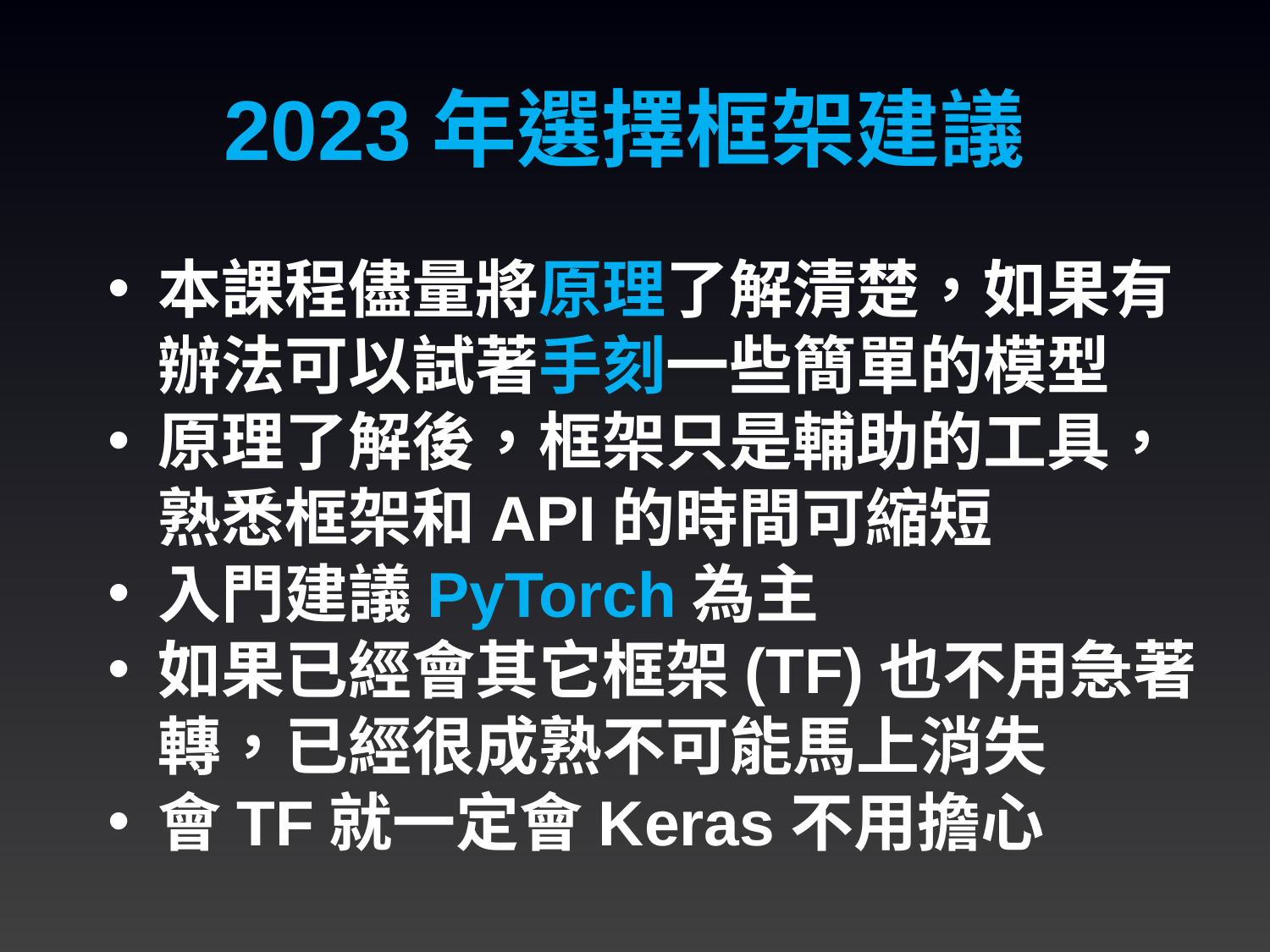

2023年選擇框架建議
本課程儘量將原理了解清楚，如果有辦法可以試著手刻一些簡單的模型
原理了解後，框架只是輔助的工具，熟悉框架和API的時間可縮短
入門建議PyTorch為主
如果已經會其它框架(TF)也不用急著轉，已經很成熟不可能馬上消失
會TF就一定會Keras不用擔心